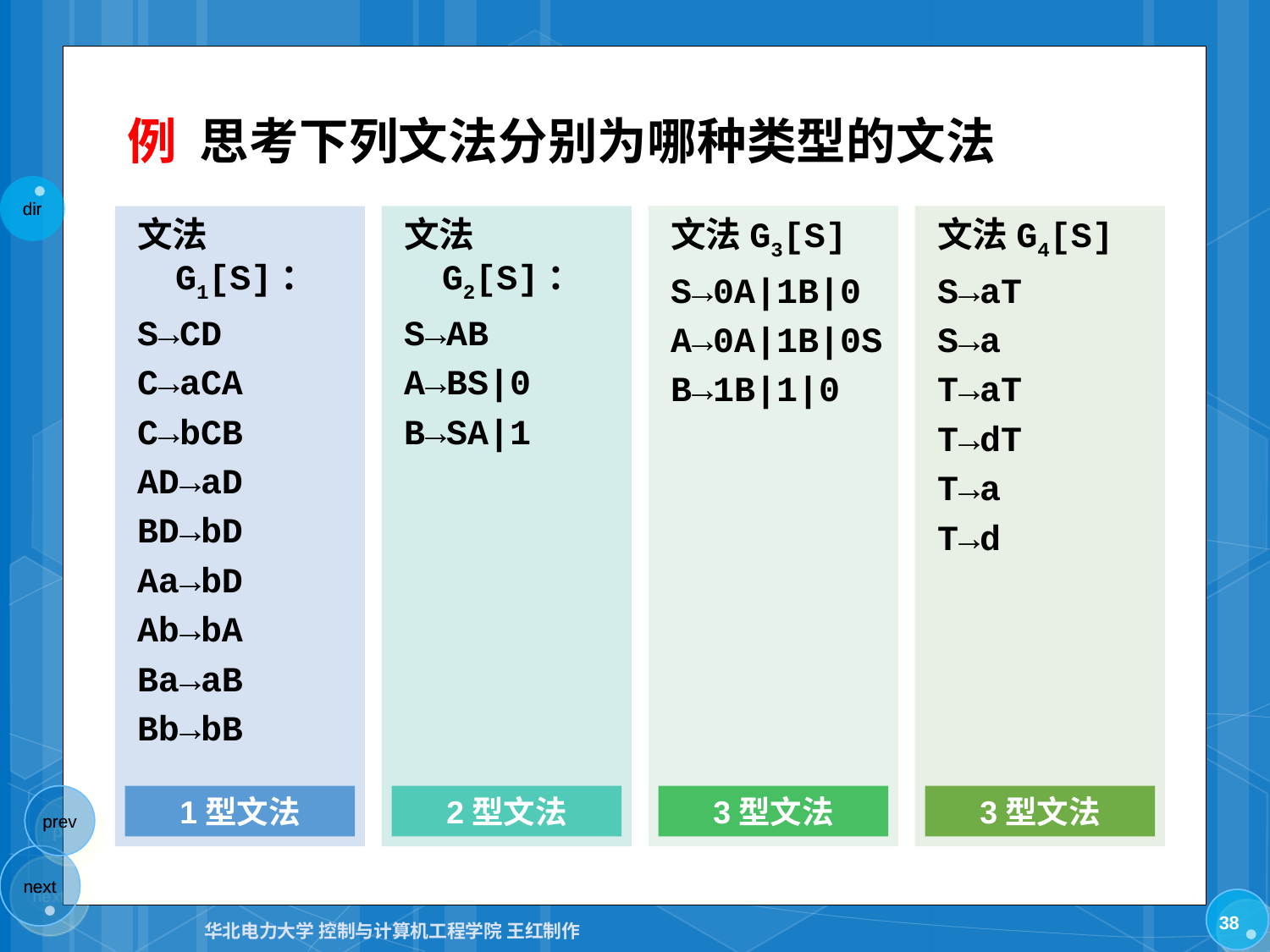

# 例  思考下列文法分别为哪种类型的文法
文法G1[S]：
S→CD
C→aCA
C→bCB
AD→aD
BD→bD
Aa→bD
Ab→bA
Ba→aB
Bb→bB
文法G2[S]：
S→AB
A→BS|0
B→SA|1

文法G3[S]
S→0A|1B|0
A→0A|1B|0S
B→1B|1|0

文法G4[S]
S→aT
S→a
T→aT
T→dT
T→a
T→d
1型文法
2型文法
3型文法
3型文法
38
华北电力大学 控制与计算机工程学院 王红制作